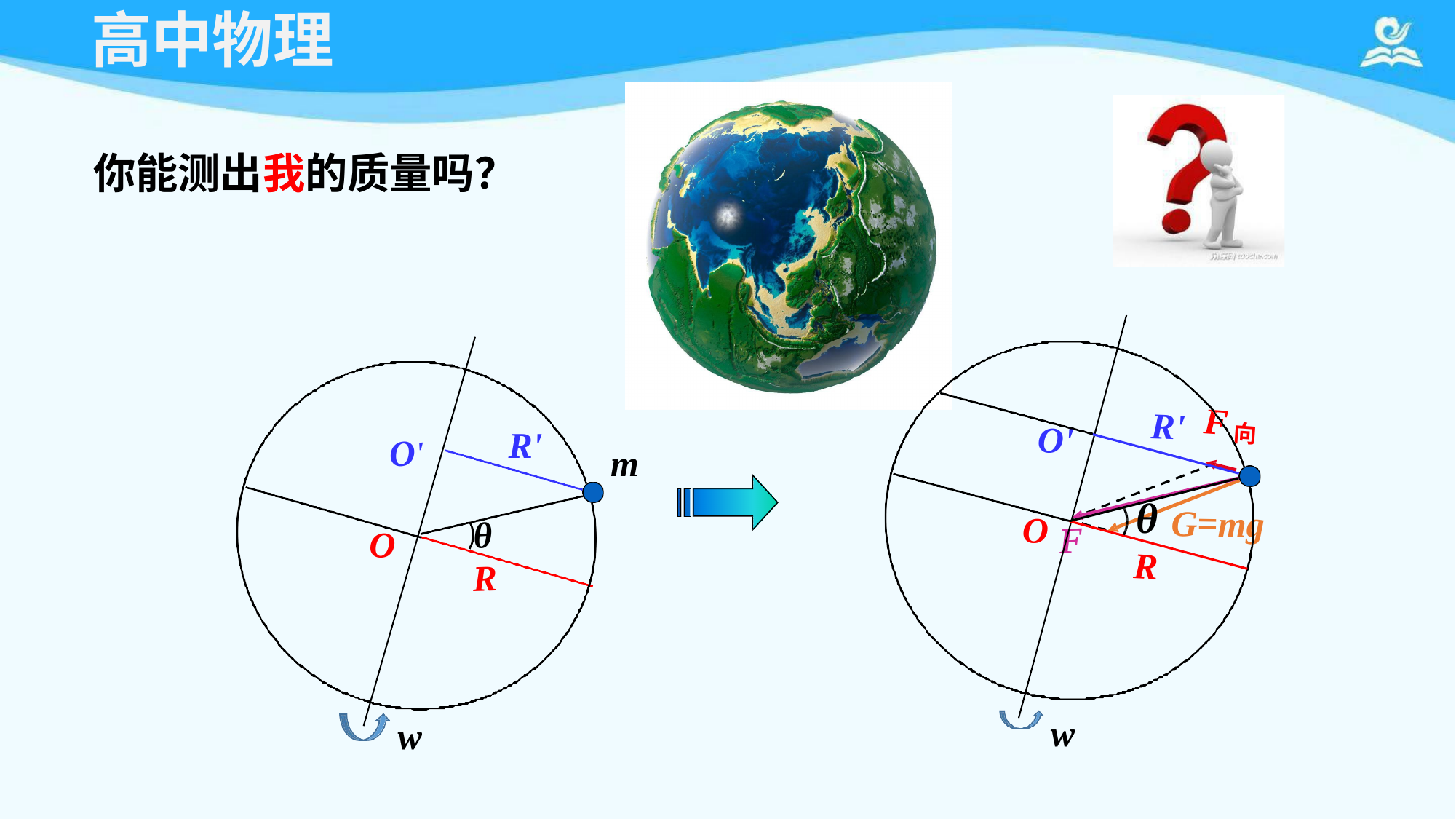

# 高中物理

你能测出我的质量吗？

F
R'
R'
向
O'

m
O'

θ

G=mg
O
θ

F
O
R
R
w

w